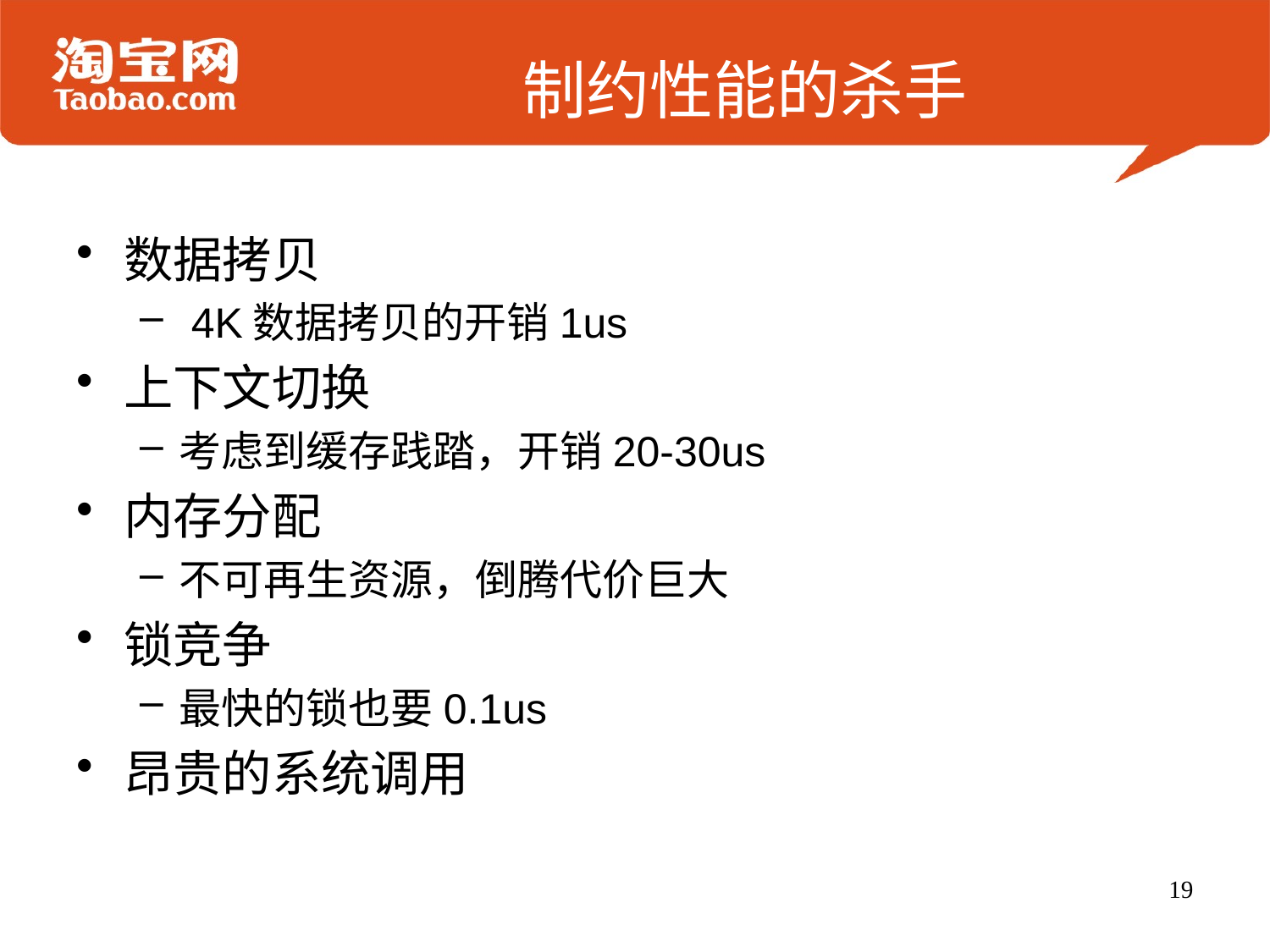

# 制约性能的杀手
数据拷贝
 4K数据拷贝的开销1us
上下文切换
考虑到缓存践踏，开销20-30us
内存分配
不可再生资源，倒腾代价巨大
锁竞争
最快的锁也要0.1us
昂贵的系统调用

19